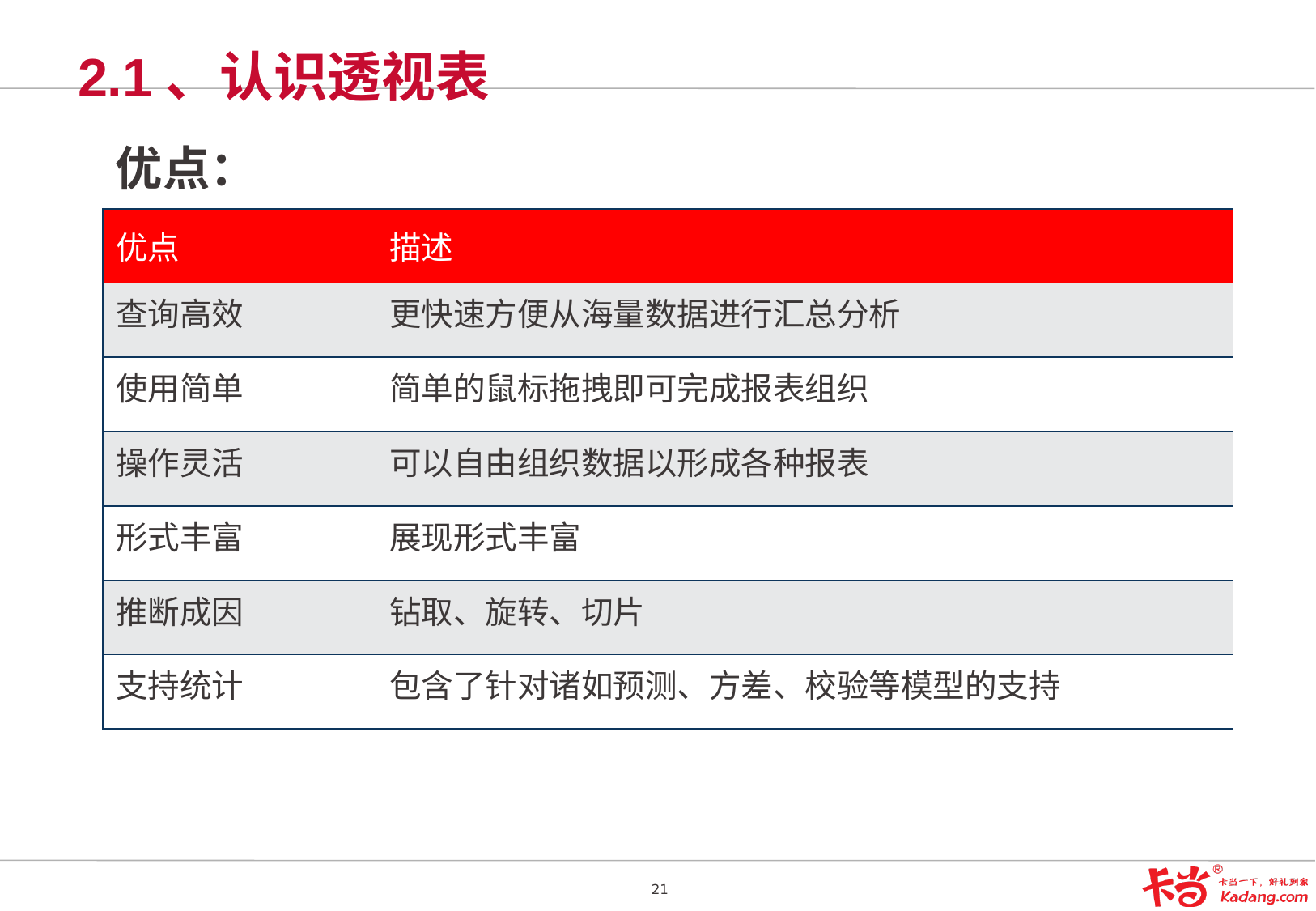

# 2.1、认识透视表
优点：

| 优点 | 描述 |
| --- | --- |
| 查询高效 | 更快速方便从海量数据进行汇总分析 |
| 使用简单 | 简单的鼠标拖拽即可完成报表组织 |
| 操作灵活 | 可以自由组织数据以形成各种报表 |
| 形式丰富 | 展现形式丰富 |
| 推断成因 | 钻取、旋转、切片 |
| 支持统计 | 包含了针对诸如预测、方差、校验等模型的支持 |